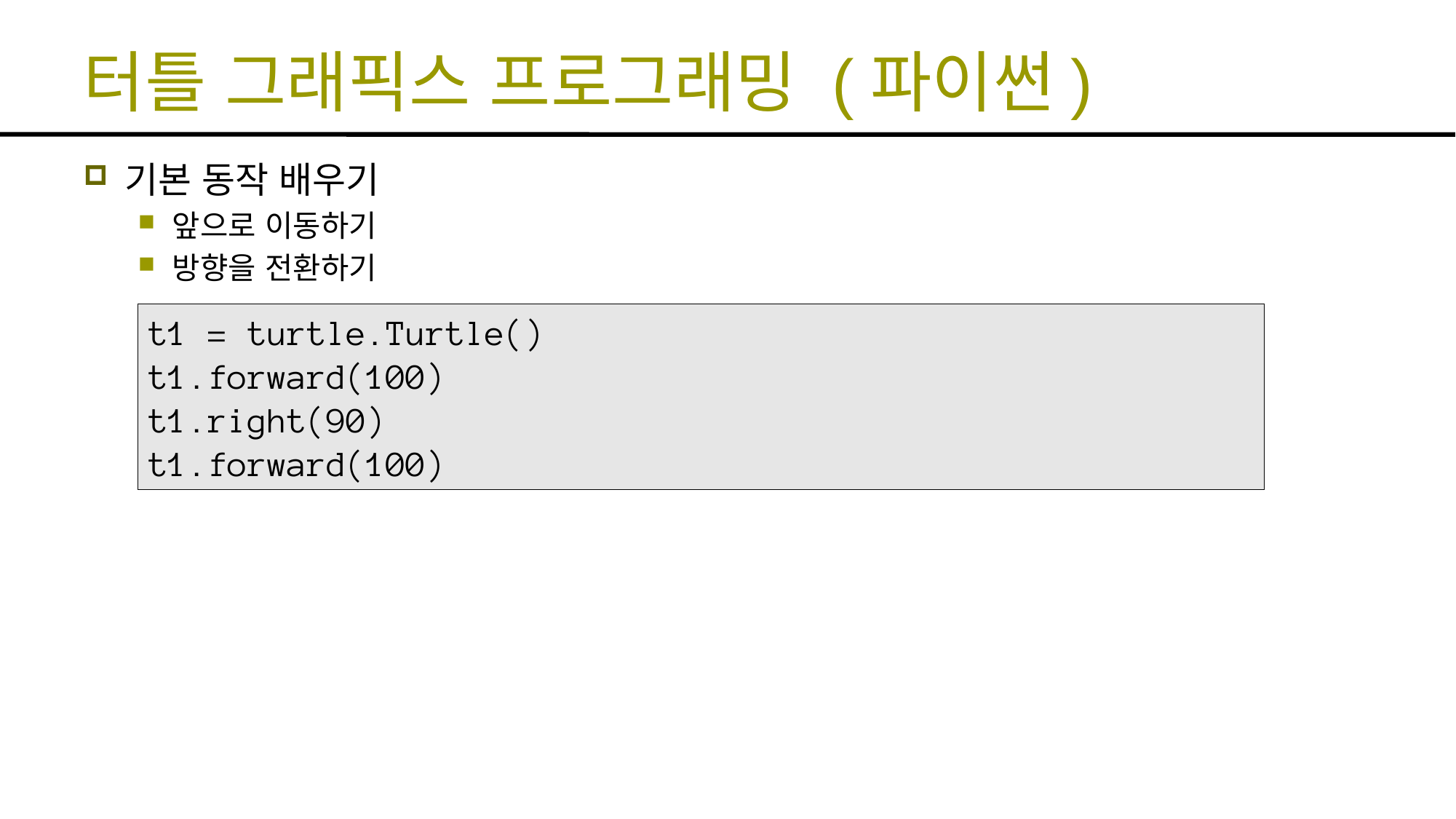

# 터틀 그래픽스 프로그래밍 (파이썬)
기본 동작 배우기
앞으로 이동하기
방향을 전환하기

t1 = turtle.Turtle()
t1.forward(100)
t1.right(90)
t1.forward(100)